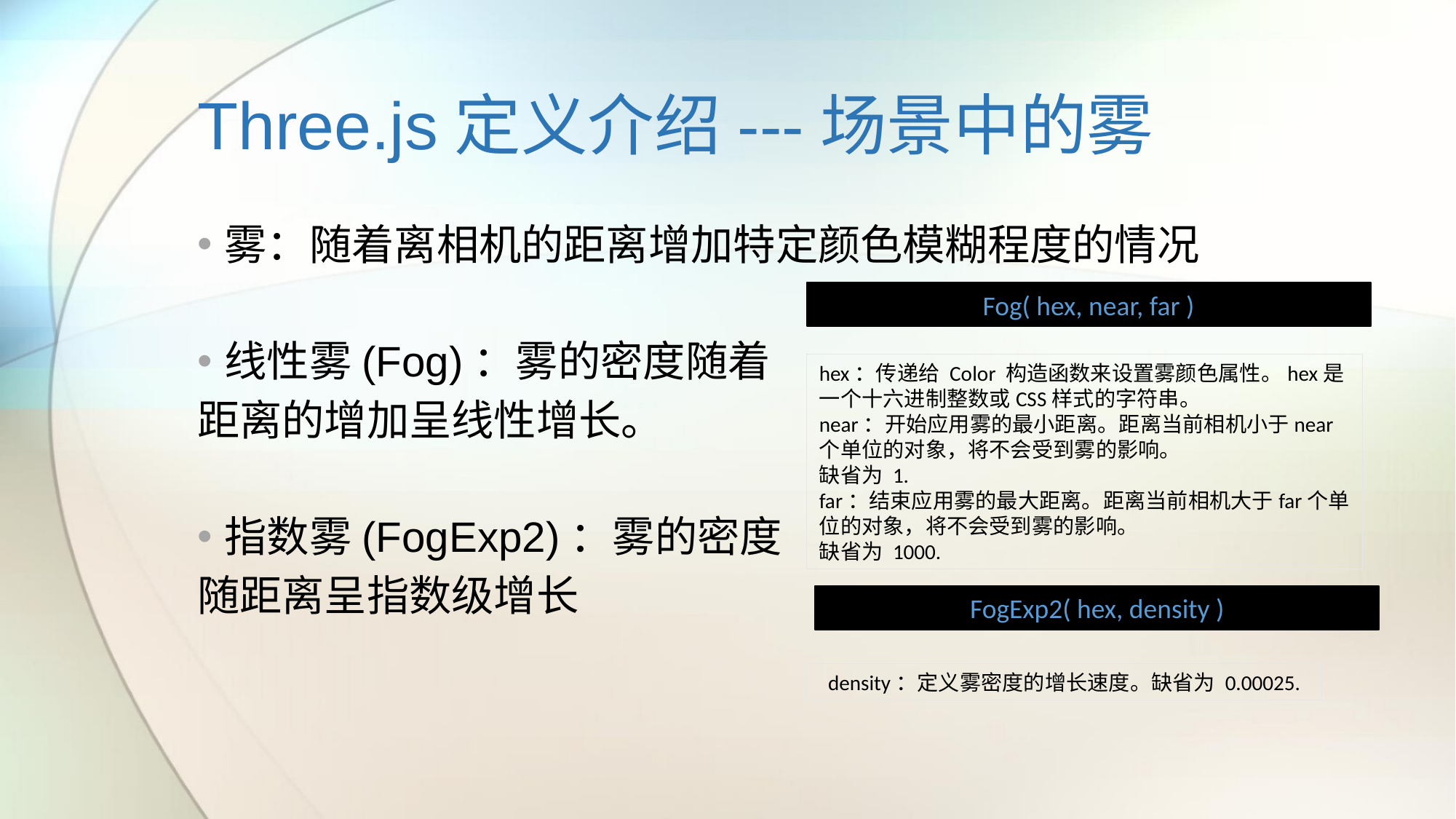

# Three.js定义介绍---场景中的雾
雾：随着离相机的距离增加特定颜色模糊程度的情况

线性雾(Fog)：雾的密度随着
距离的增加呈线性增长。

指数雾(FogExp2)：雾的密度
随距离呈指数级增长
Fog( hex, near, far )
hex：传递给 Color 构造函数来设置雾颜色属性。hex是一个十六进制整数或CSS样式的字符串。
near：开始应用雾的最小距离。距离当前相机小于near个单位的对象，将不会受到雾的影响。
缺省为 1.
far：结束应用雾的最大距离。距离当前相机大于far个单位的对象，将不会受到雾的影响。
缺省为 1000.
FogExp2( hex, density )
density：定义雾密度的增长速度。缺省为 0.00025.